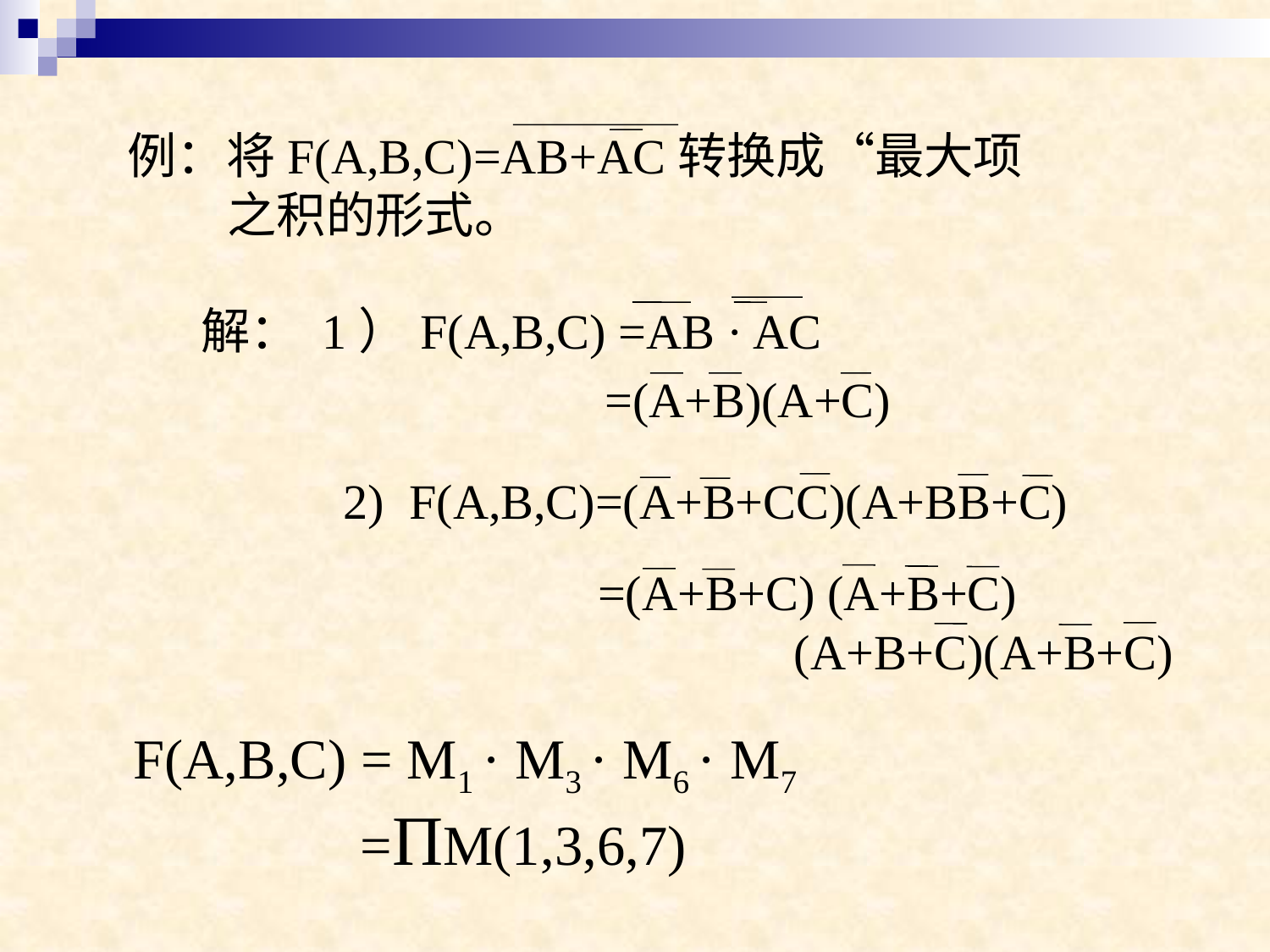

例：将F(A,B,C)=AB+AC转换成“最大项
        之积的形式。

解： 1）F(A,B,C) =AB · AC

=(A+B)(A+C)

2)  F(A,B,C)=(A+B+CC)(A+BB+C)

=(A+B+C) (A+B+C)
                (A+B+C)(A+B+C)

F(A,B,C) = M1 · M3 · M6 · M7
=ΠM(1,3,6,7)